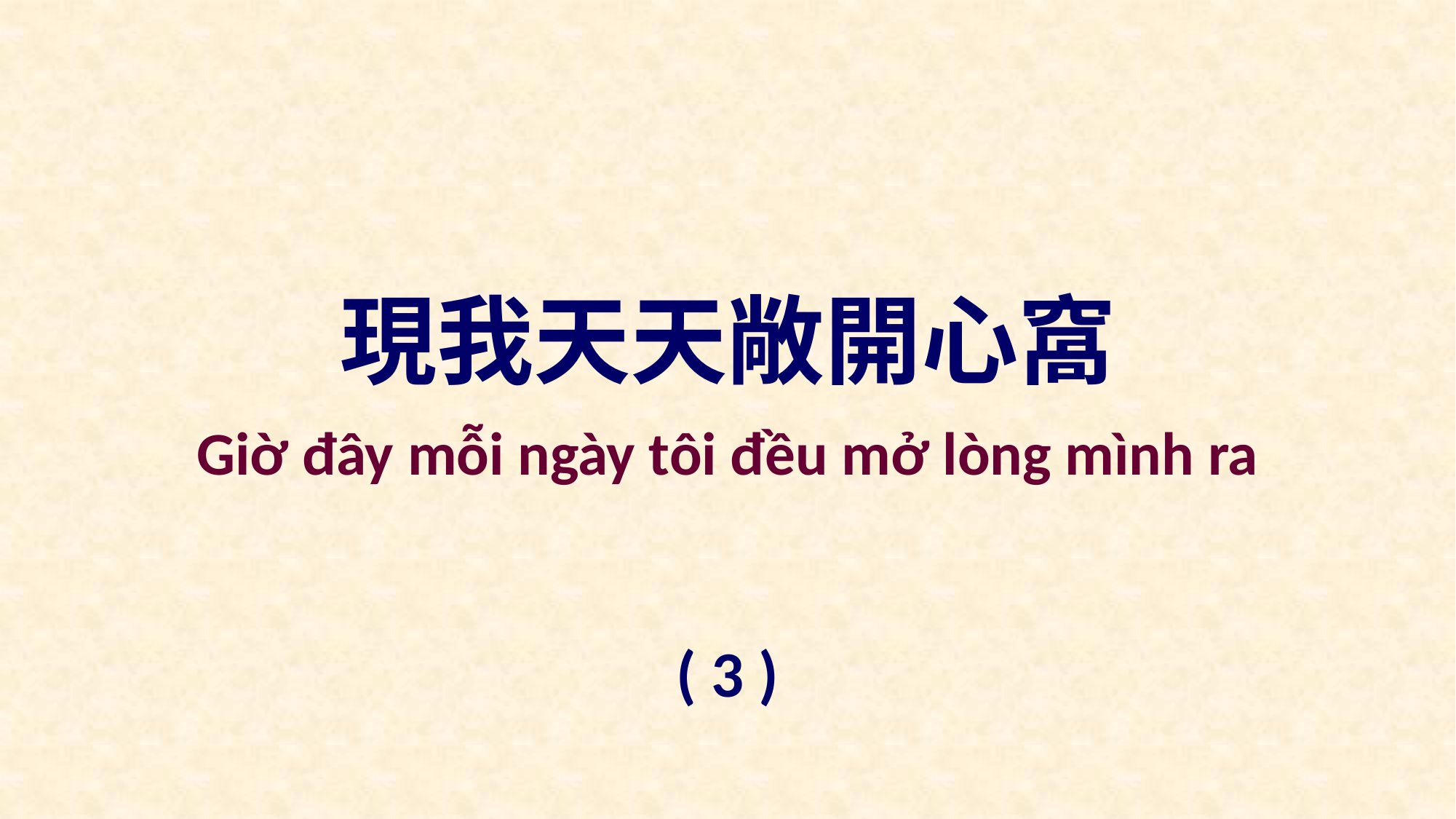

現我天天敞開心窩
Giờ đây mỗi ngày tôi đều mở lòng mình ra
( 3 )